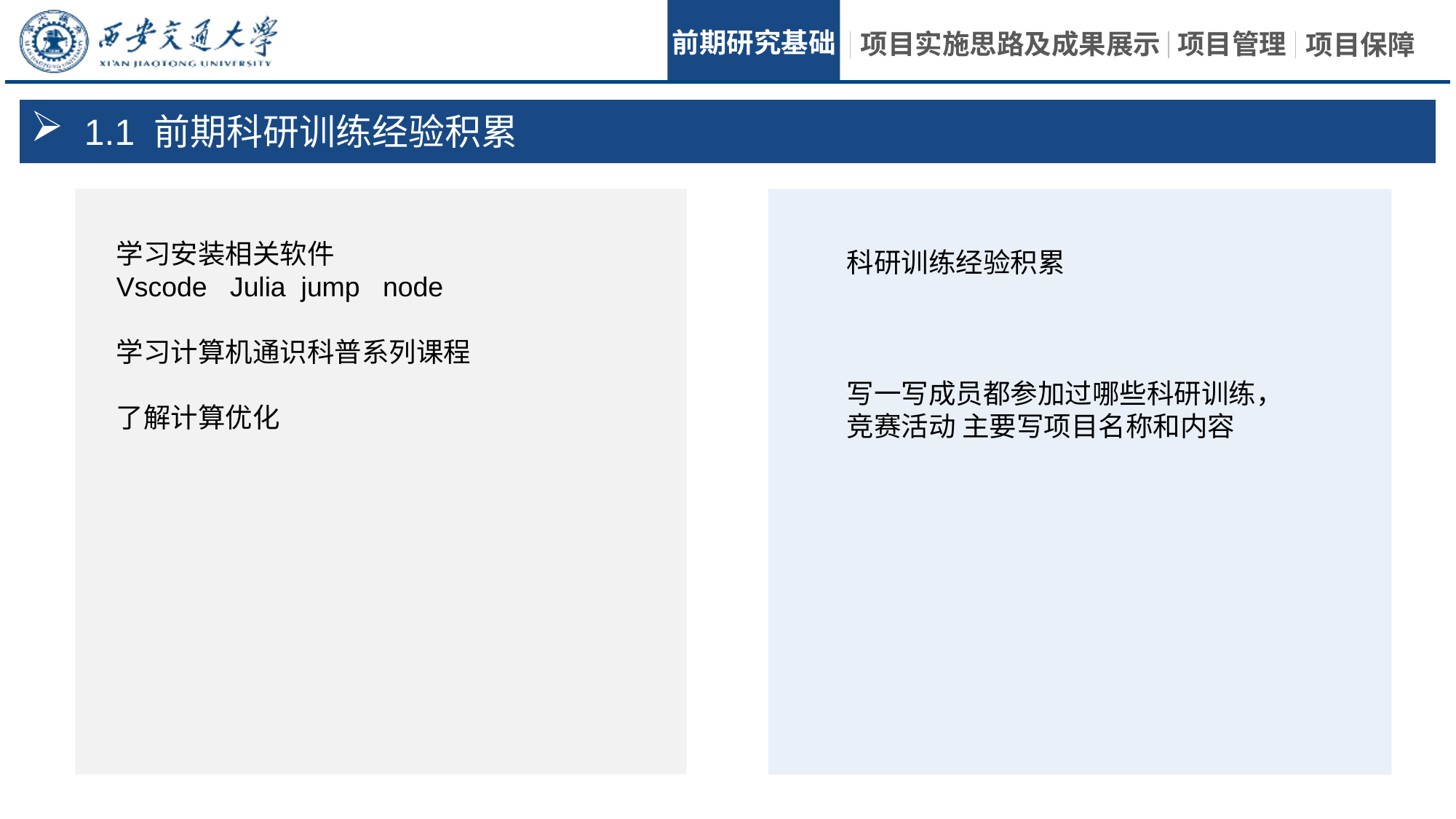

1.1 前期科研训练经验积累

学习安装相关软件
Vscode   Julia  jump   node

学习计算机通识科普系列课程

了解计算优化
科研训练经验积累

写一写成员都参加过哪些科研训练，竞赛活动 主要写项目名称和内容